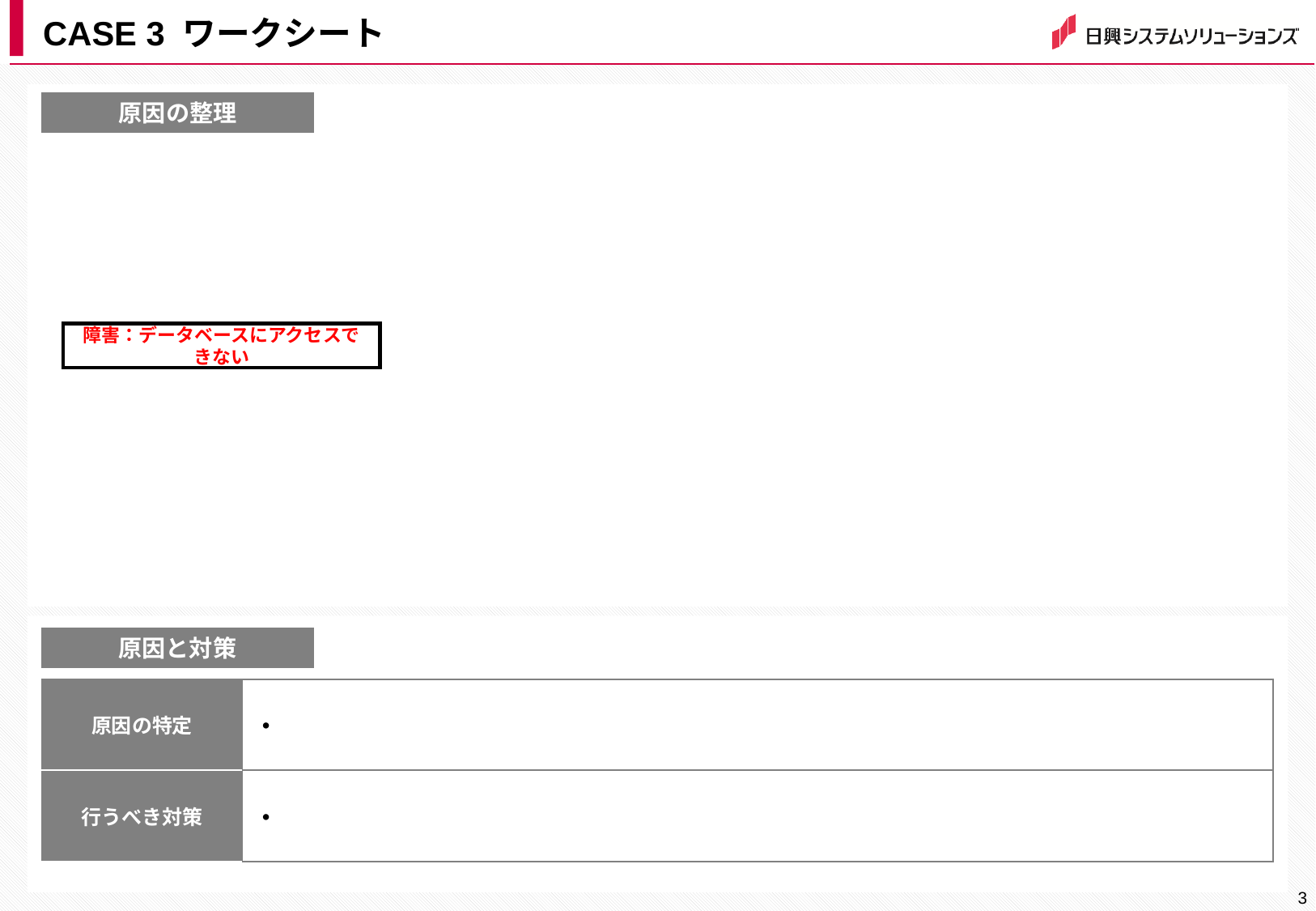

CASE 3 ワークシート

原因の整理

障害：データベースにアクセスできない

原因と対策

| 原因の特定 | ・ |
| --- | --- |
| 行うべき対策 | ・ |